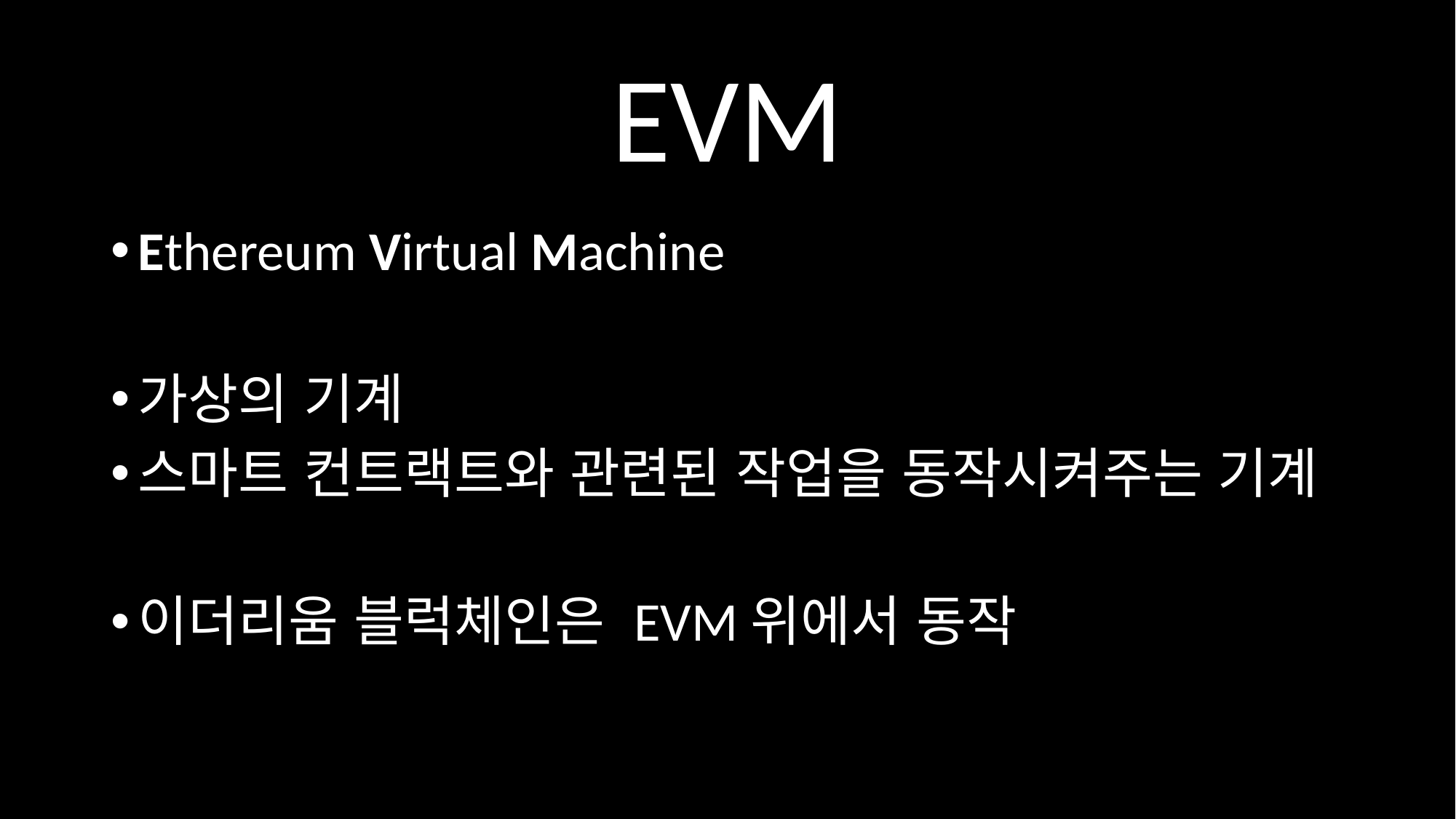

# EVM
Ethereum Virtual Machine

가상의 기계
스마트 컨트랙트와 관련된 작업을 동작시켜주는 기계

이더리움 블럭체인은 EVM위에서 동작